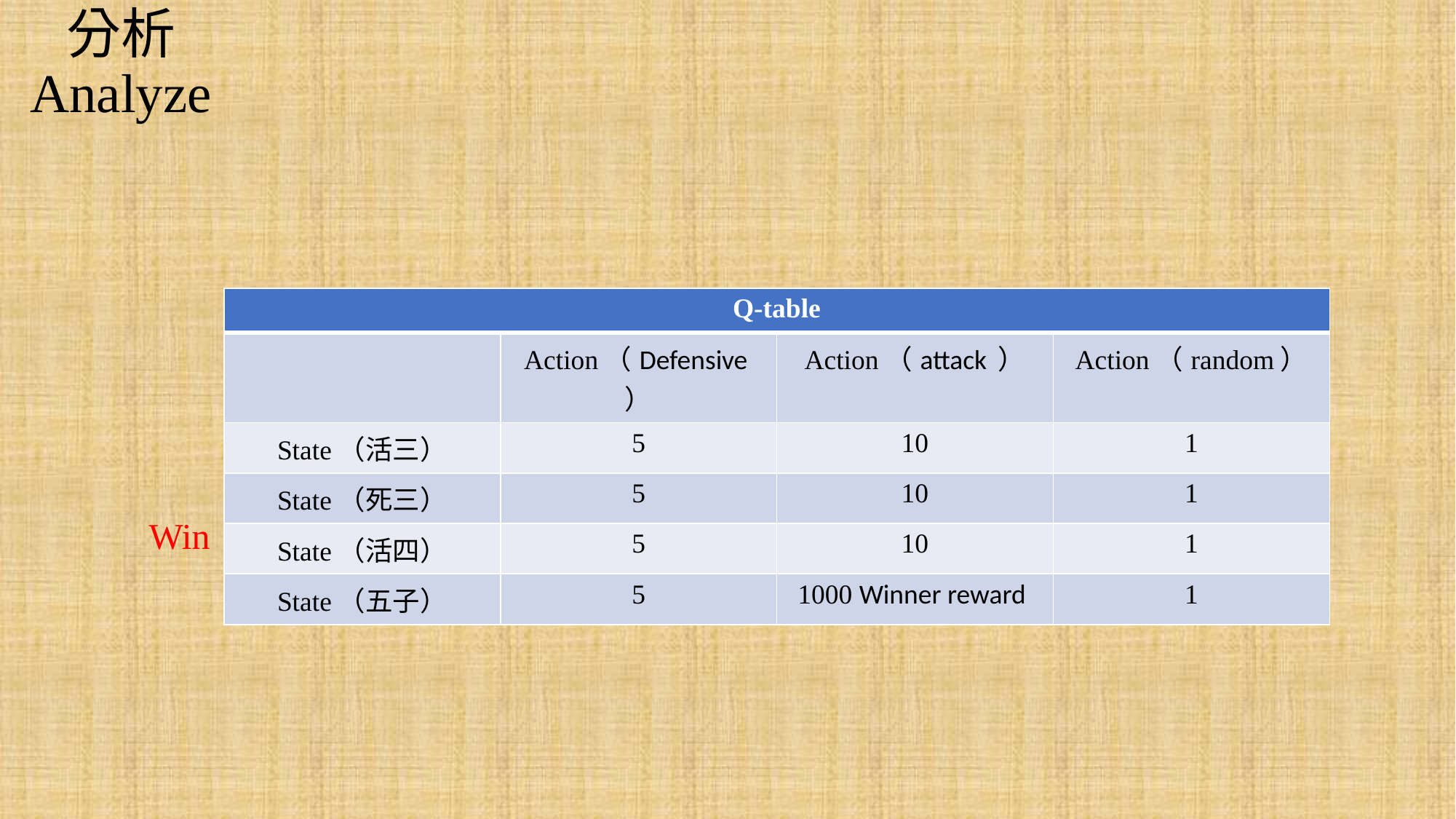

# 分析 Analyze
| Q-table |  |  |  |
| --- | --- | --- | --- |
|  | Action（Defensive） | Action（attack ） | Action（random） |
| State（活三） | 5 | 10 | 1 |
| State（死三） | 5 | 10 | 1 |
| State（活四） | 5 | 10 | 1 |
| State（五子） | 5 | 1000 Winner reward | 1 |
Win